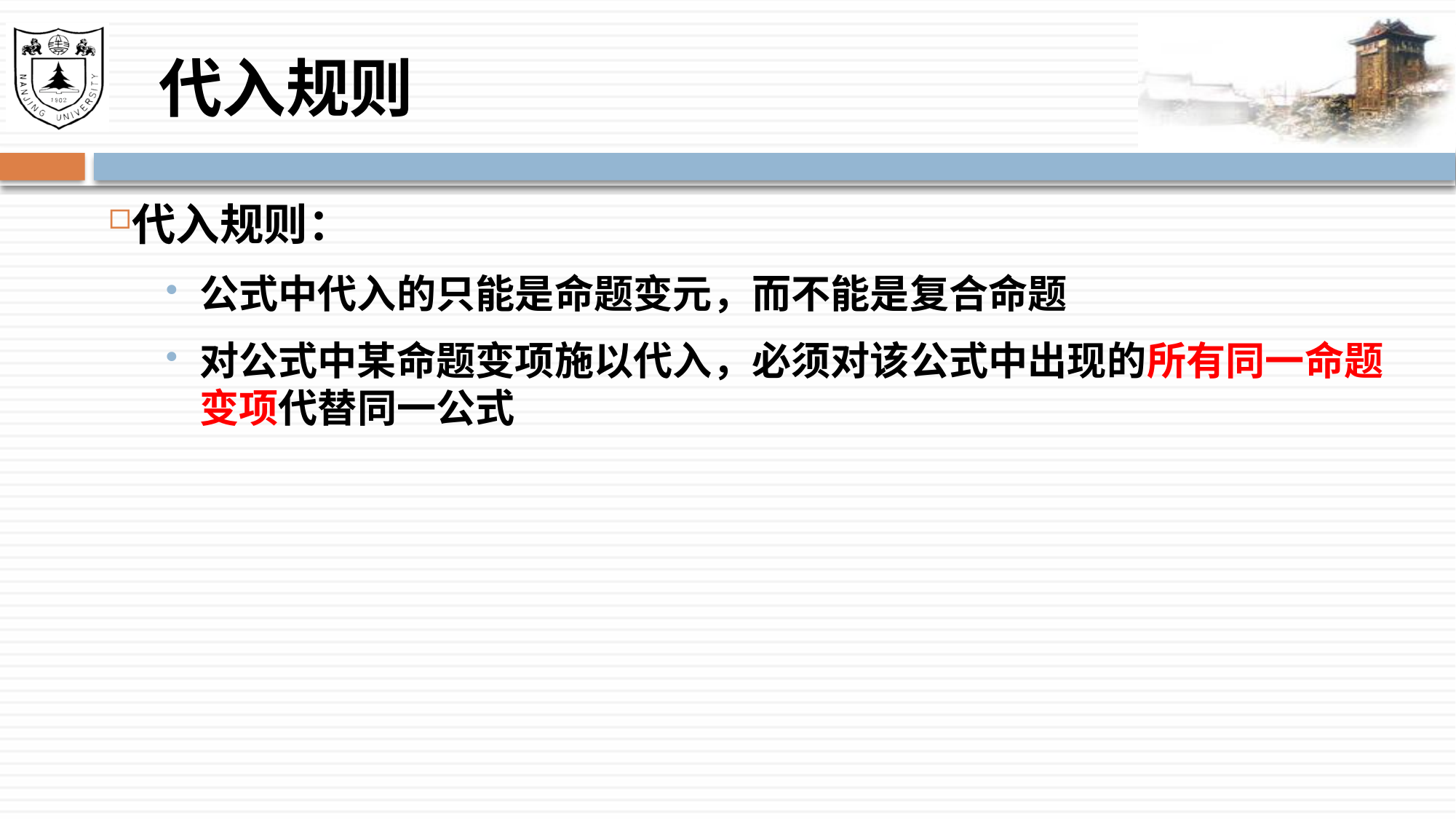

# 代入规则
代入规则：
公式中代入的只能是命题变元，而不能是复合命题
对公式中某命题变项施以代入，必须对该公式中出现的所有同一命题变项代替同一公式